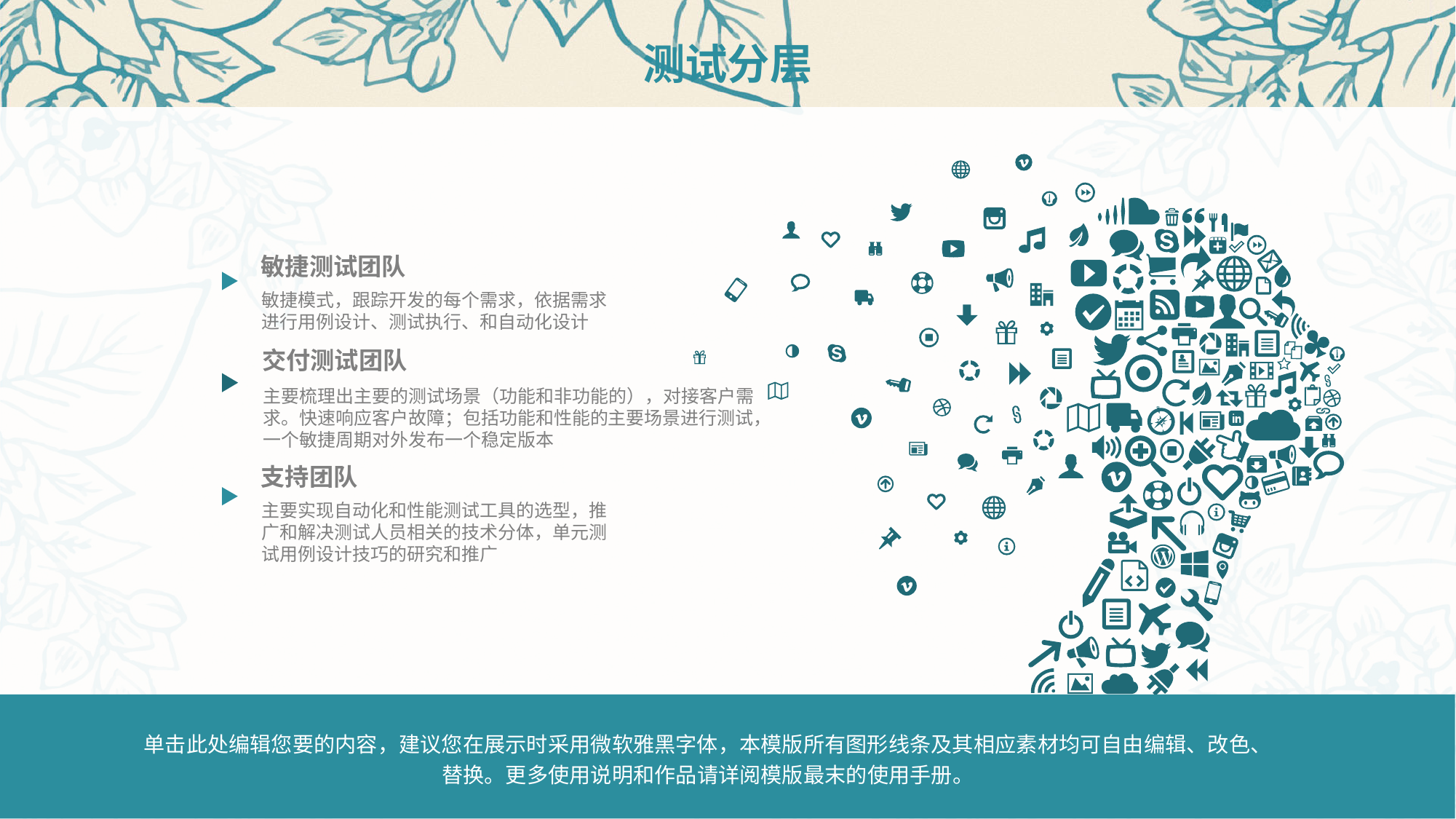

# 测试分层

敏捷测试团队
敏捷模式，跟踪开发的每个需求，依据需求进行用例设计、测试执行、和自动化设计

交付测试团队
主要梳理出主要的测试场景（功能和非功能的），对接客户需求。快速响应客户故障；包括功能和性能的主要场景进行测试，一个敏捷周期对外发布一个稳定版本

支持团队
主要实现自动化和性能测试工具的选型，推广和解决测试人员相关的技术分体，单元测试用例设计技巧的研究和推广

单击此处编辑您要的内容，建议您在展示时采用微软雅黑字体，本模版所有图形线条及其相应素材均可自由编辑、改色、替换。更多使用说明和作品请详阅模版最末的使用手册。